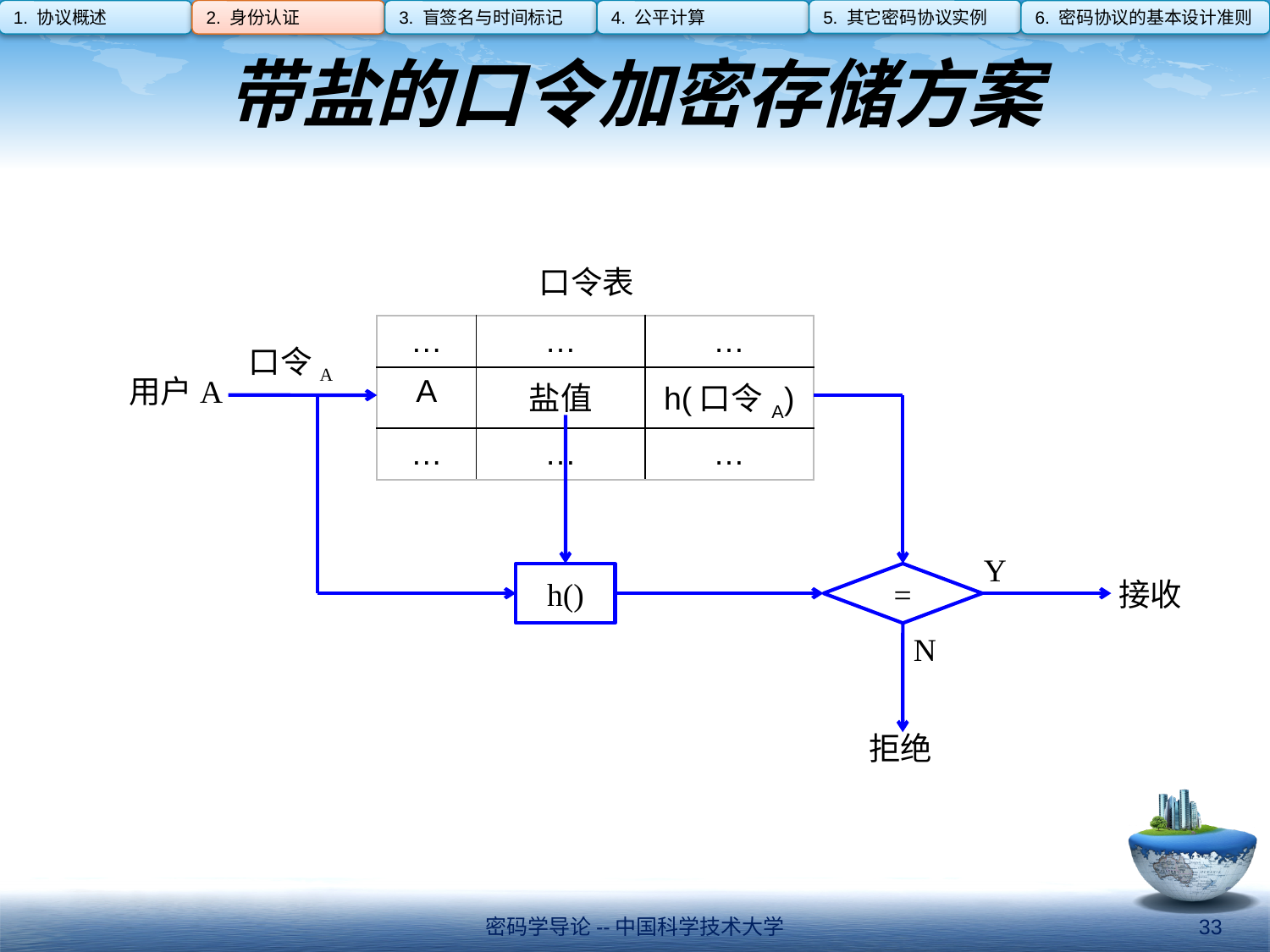

5. 其它密码协议实例
1. 协议概述
2. 身份认证
3. 盲签名与时间标记
4. 公平计算
6. 密码协议的基本设计准则
# 带盐的口令加密存储方案
口令表
口令A
用户A
Y
h()
=
接收
N
拒绝
| … | … | … |
| --- | --- | --- |
| A | 盐值 | h(口令A) |
| … | … | … |
密码学导论--中国科学技术大学
33